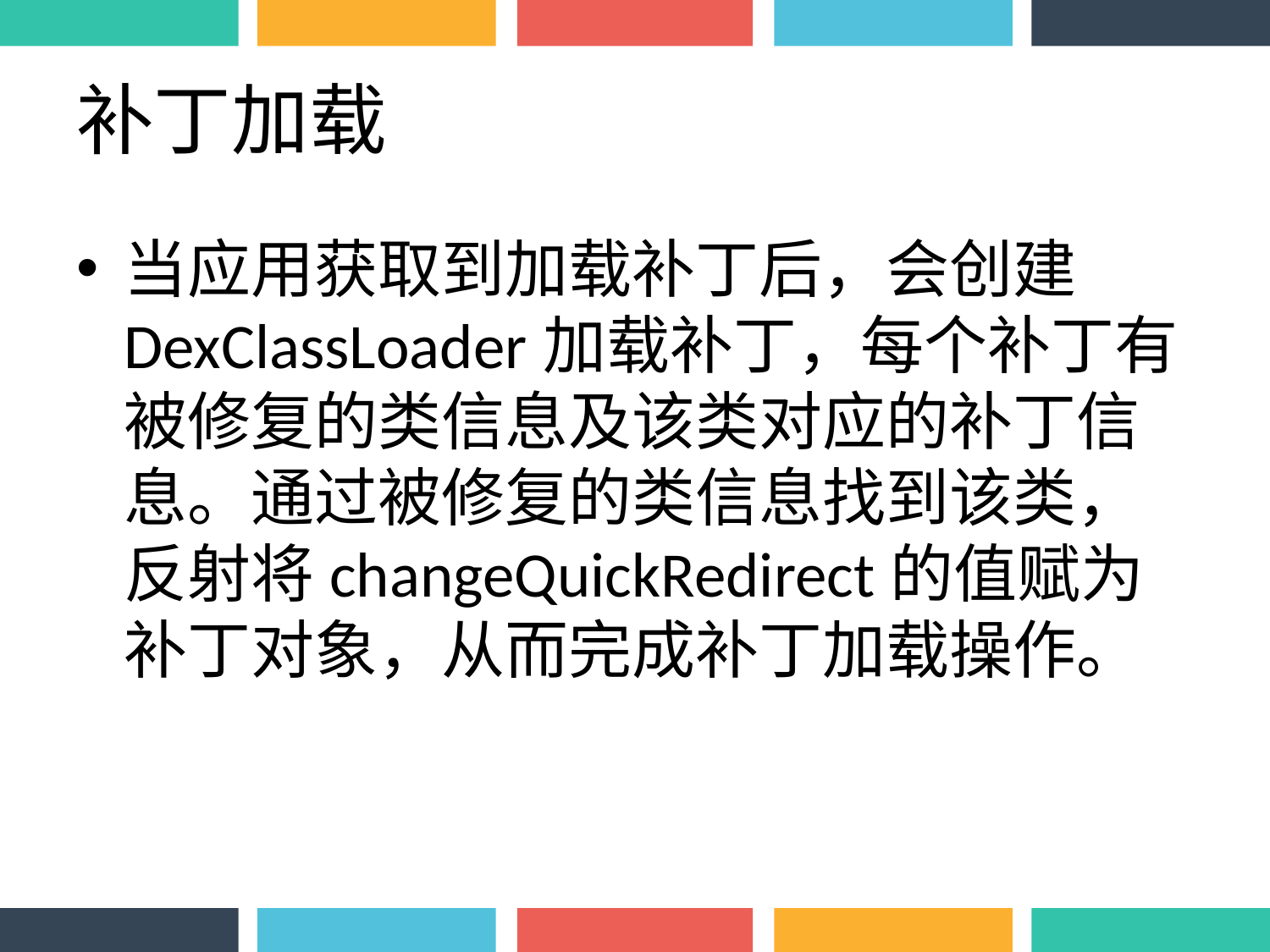

# 补丁加载
当应用获取到加载补丁后，会创建DexClassLoader加载补丁，每个补丁有被修复的类信息及该类对应的补丁信息。通过被修复的类信息找到该类，反射将changeQuickRedirect的值赋为补丁对象，从而完成补丁加载操作。